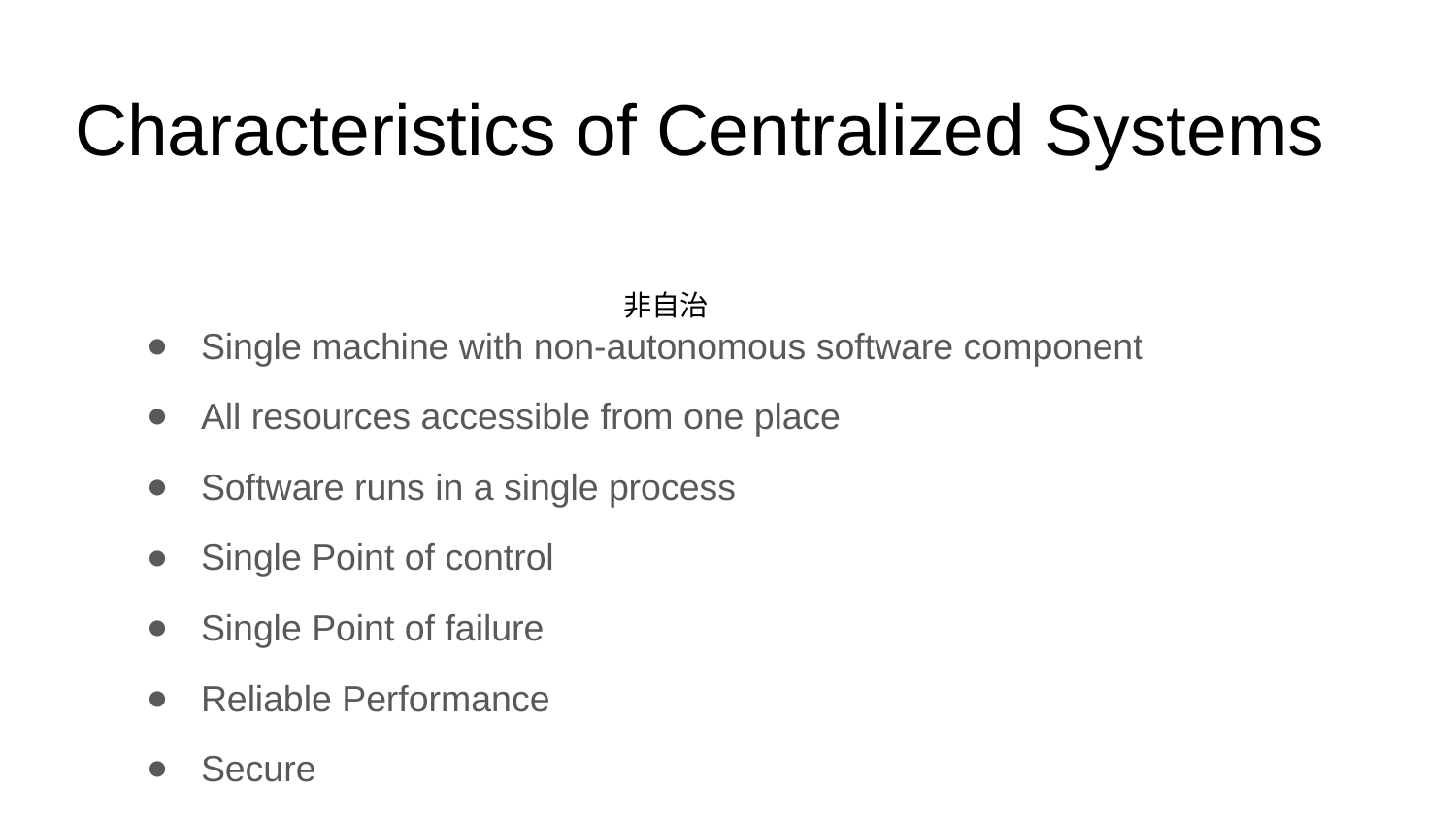

# Characteristics of Centralized Systems
非自治
Single machine with non-autonomous software component
All resources accessible from one place
Software runs in a single process
Single Point of control
Single Point of failure
Reliable Performance
Secure